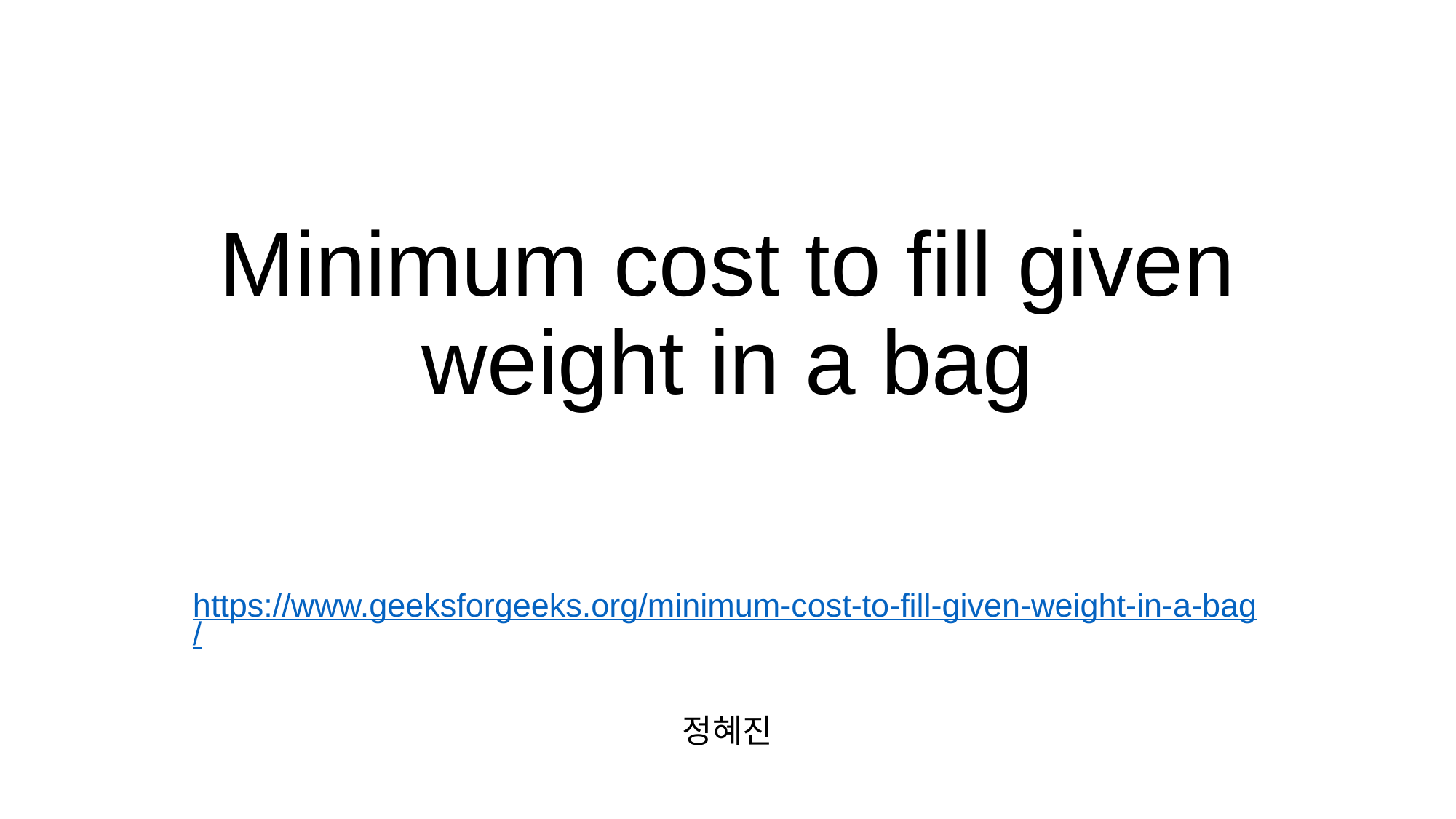

# Minimum cost to fill given weight in a bag

https://www.geeksforgeeks.org/minimum-cost-to-fill-given-weight-in-a-bag/

정혜진